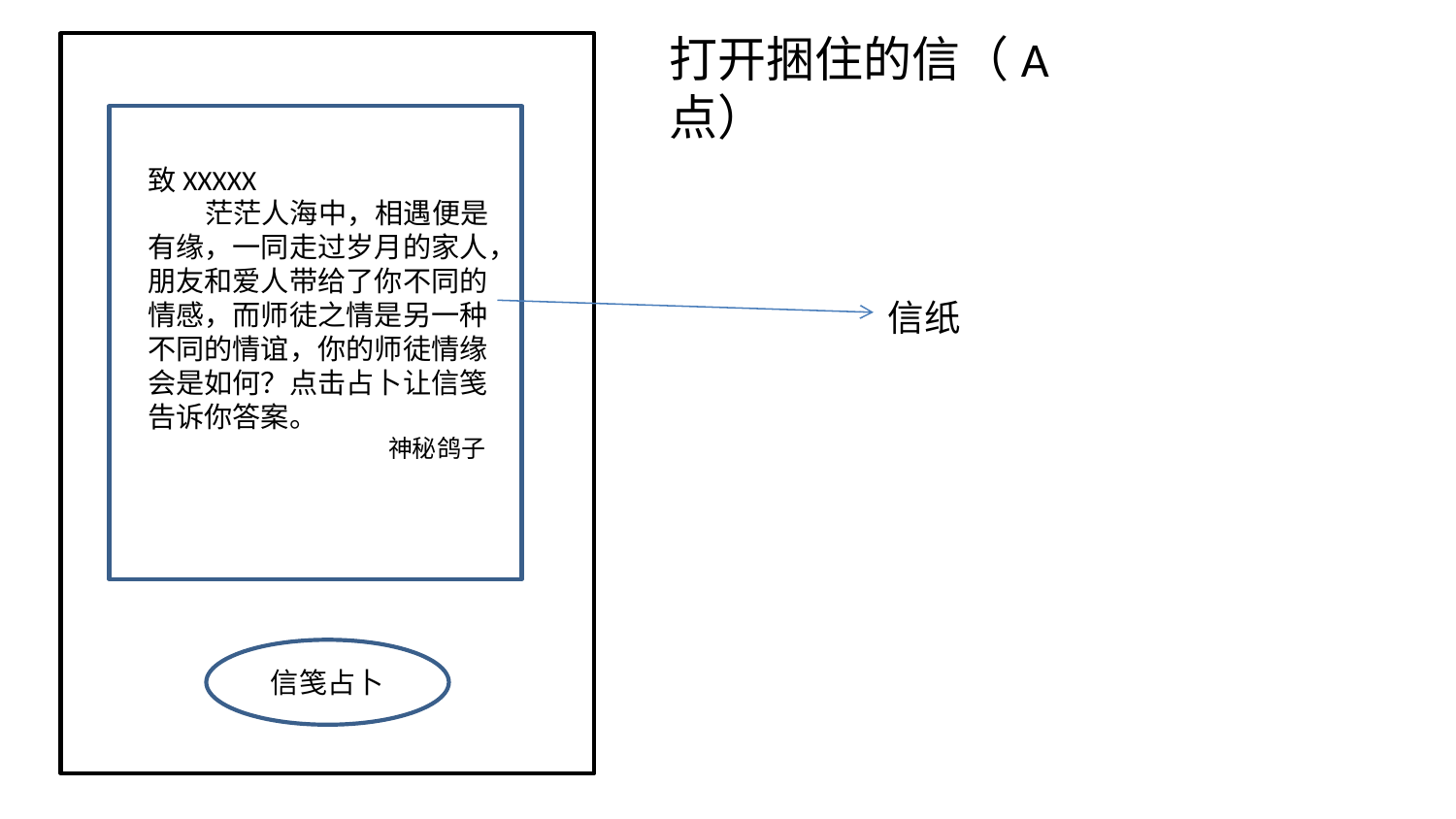

打开捆住的信（A点）

致XXXXX
        茫茫人海中，相遇便是有缘，一同走过岁月的家人，朋友和爱人带给了你不同的情感，而师徒之情是另一种不同的情谊，你的师徒情缘会是如何？点击占卜让信笺告诉你答案。
                                            神秘鸽子
信纸
信笺占卜